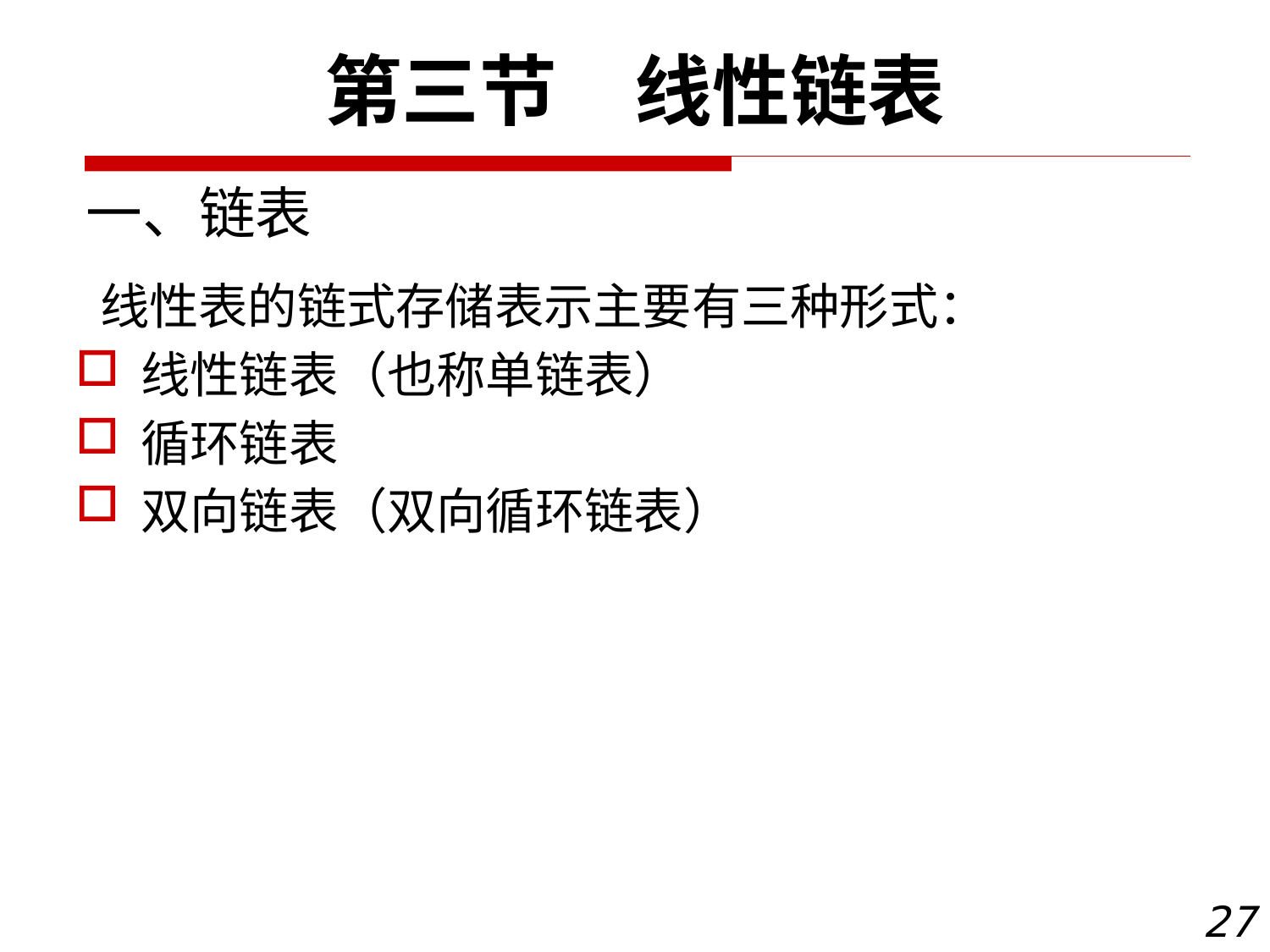

第三节　线性链表
一、链表
 线性表的链式存储表示主要有三种形式：
线性链表（也称单链表）
循环链表
双向链表（双向循环链表）
27